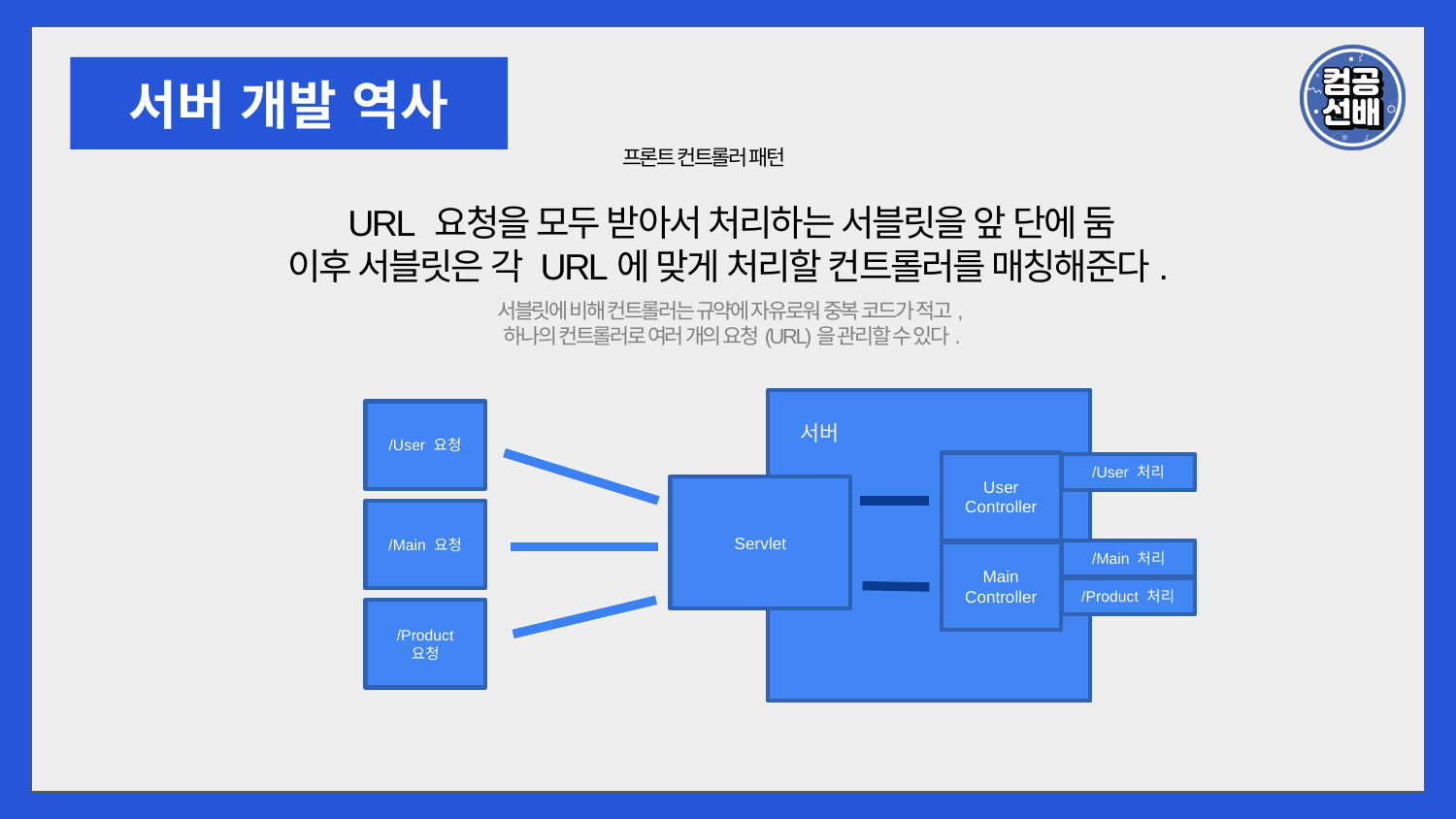

서버 개발 역사
프론트 컨트롤러 패턴
URL 요청을 모두 받아서 처리하는 서블릿을 앞 단에 둠
이후 서블릿은 각 URL에 맞게 처리할 컨트롤러를 매칭해준다.
서블릿에 비해 컨트롤러는 규약에 자유로워 중복 코드가 적고,
하나의 컨트롤러로 여러 개의 요청(URL)을 관리할 수 있다.

/User 요청
서버
User
Controller
/User 처리
Servlet
/Main 요청
/Main 처리
Main
Controller
/Product 처리
/Product 요청